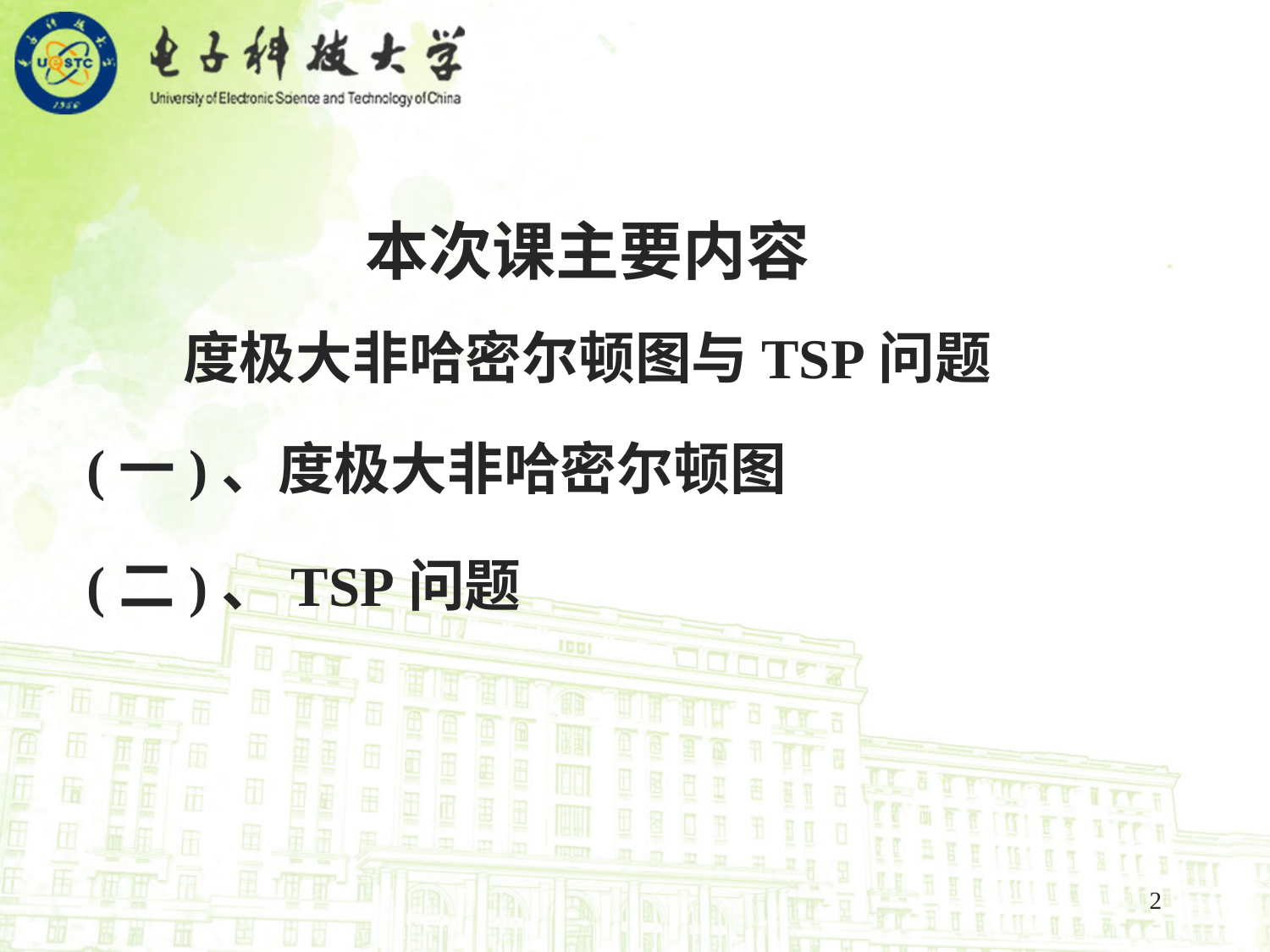

本次课主要内容
度极大非哈密尔顿图与TSP问题
(一)、度极大非哈密尔顿图
(二)、TSP问题
2